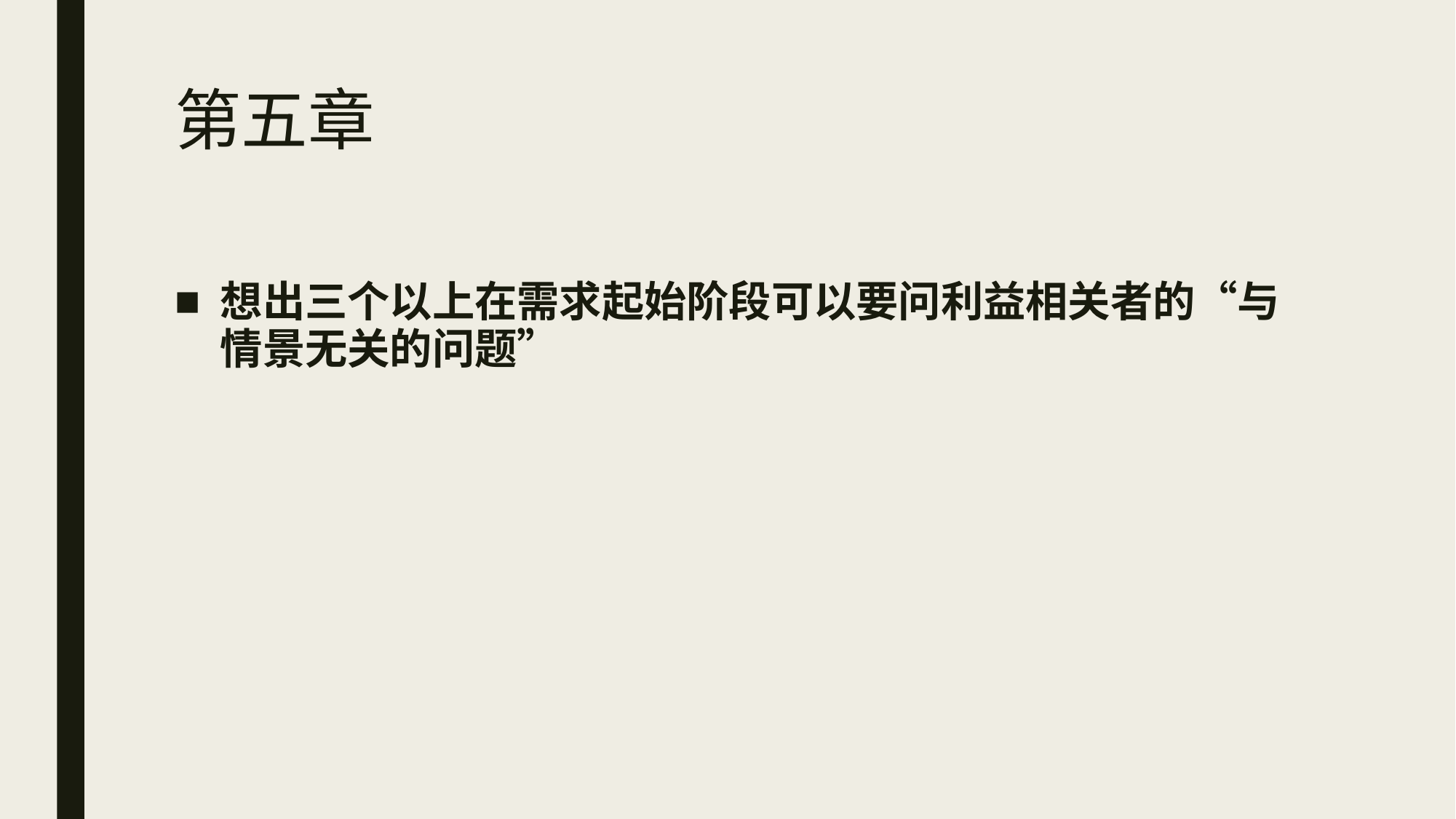

# 第五章
想出三个以上在需求起始阶段可以要问利益相关者的“与情景无关的问题”